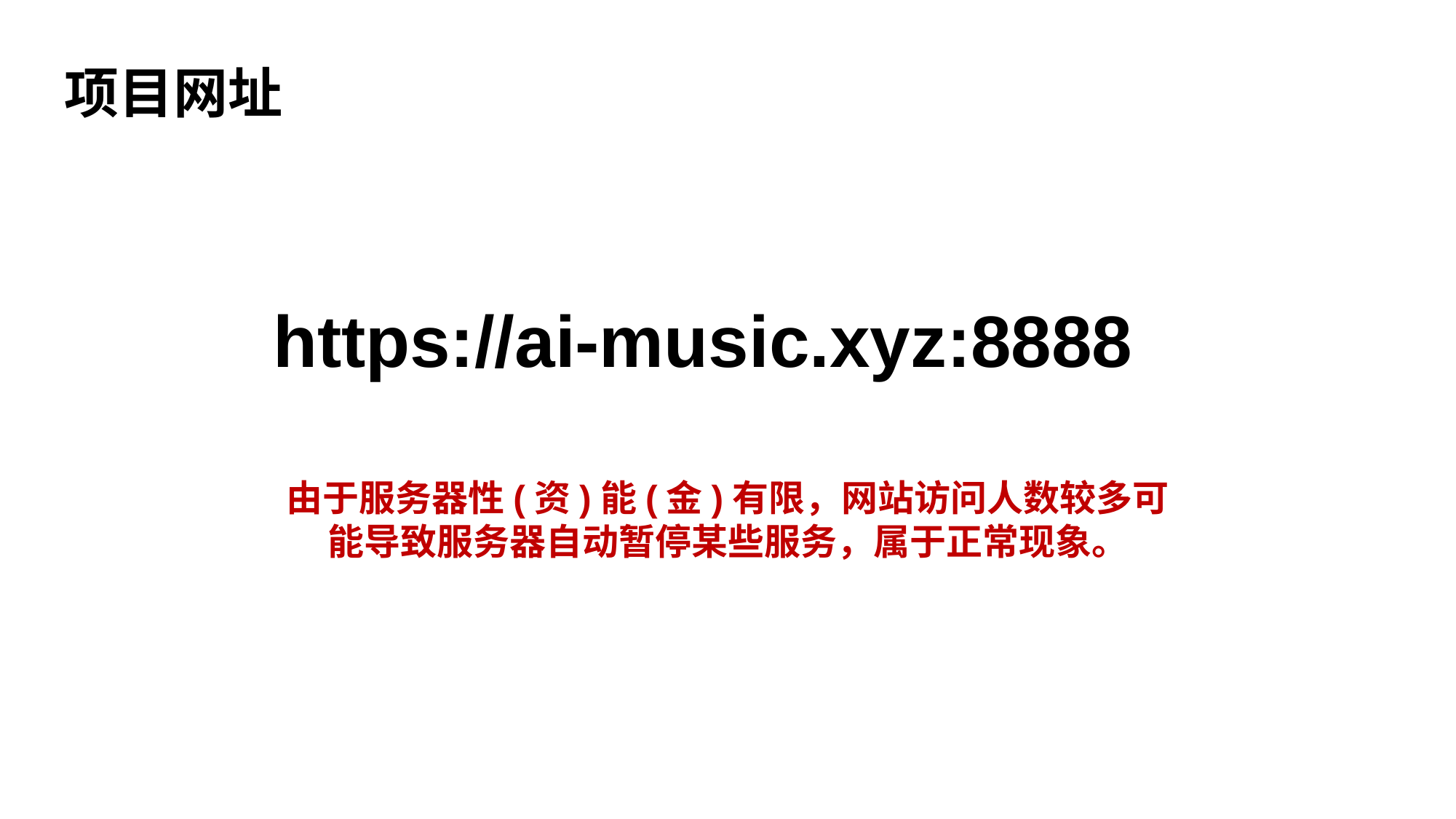

项目网址
https://ai-music.xyz:8888
由于服务器性(资)能(金)有限，网站访问人数较多可能导致服务器自动暂停某些服务，属于正常现象。